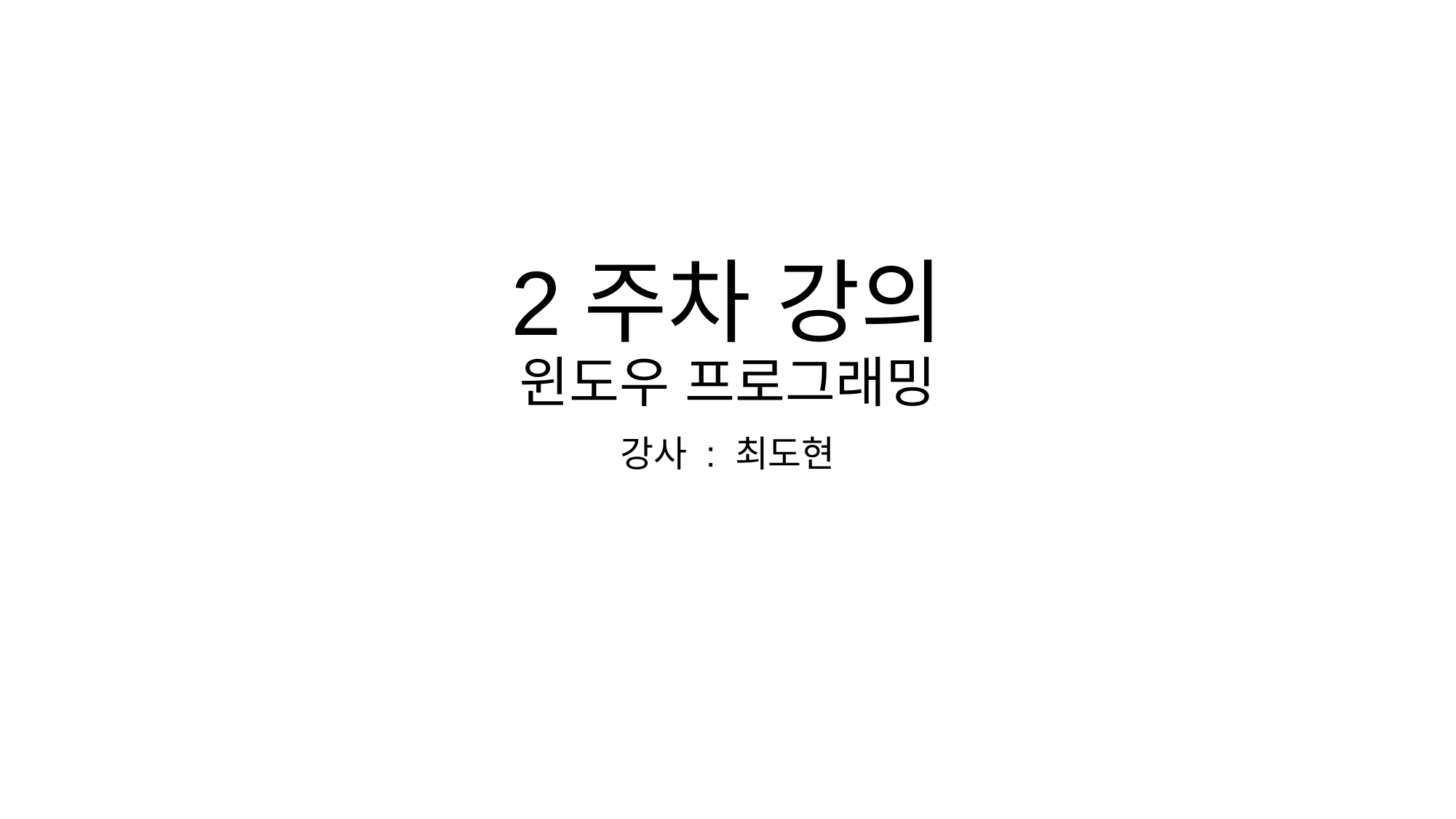

# 2주차 강의 윈도우 프로그래밍
강사 : 최도현